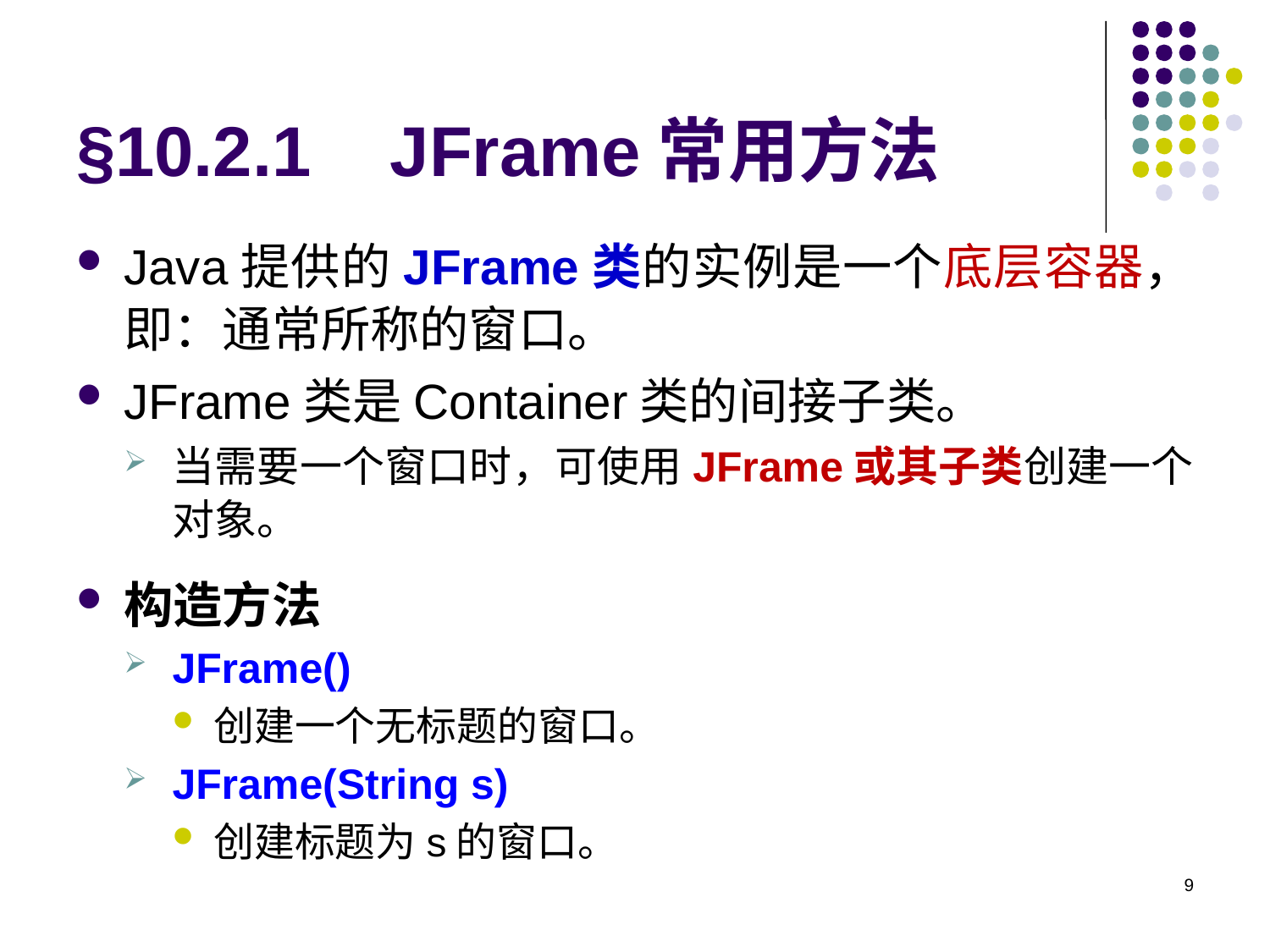

# §10.2.1    JFrame常用方法
Java提供的JFrame类的实例是一个底层容器，即：通常所称的窗口。
JFrame类是Container类的间接子类。
当需要一个窗口时，可使用JFrame或其子类创建一个对象。

构造方法
JFrame()
创建一个无标题的窗口。
JFrame(String s)
创建标题为s的窗口。

9